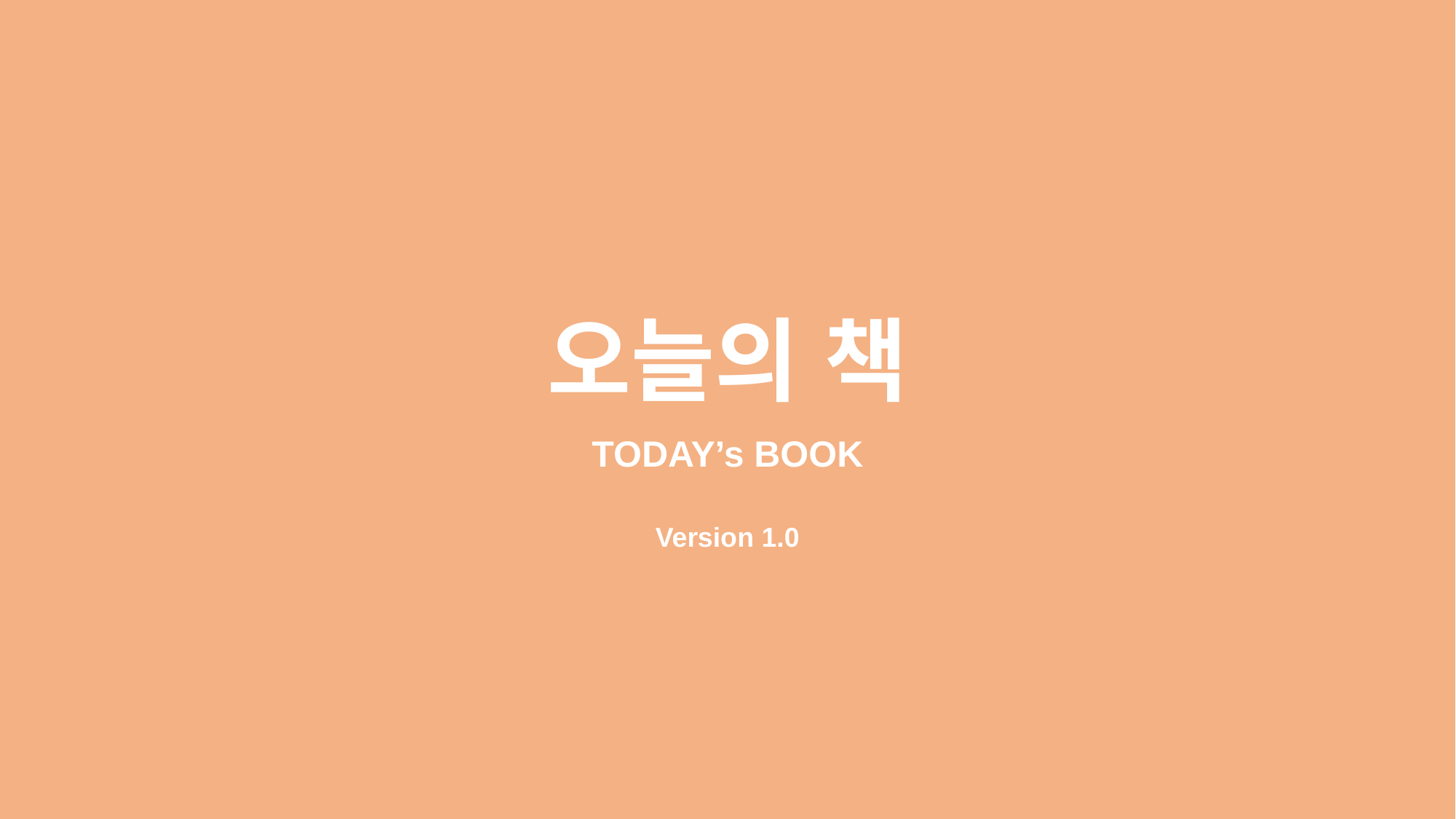

# 오늘의 책
TODAY’s BOOK
Version 1.0